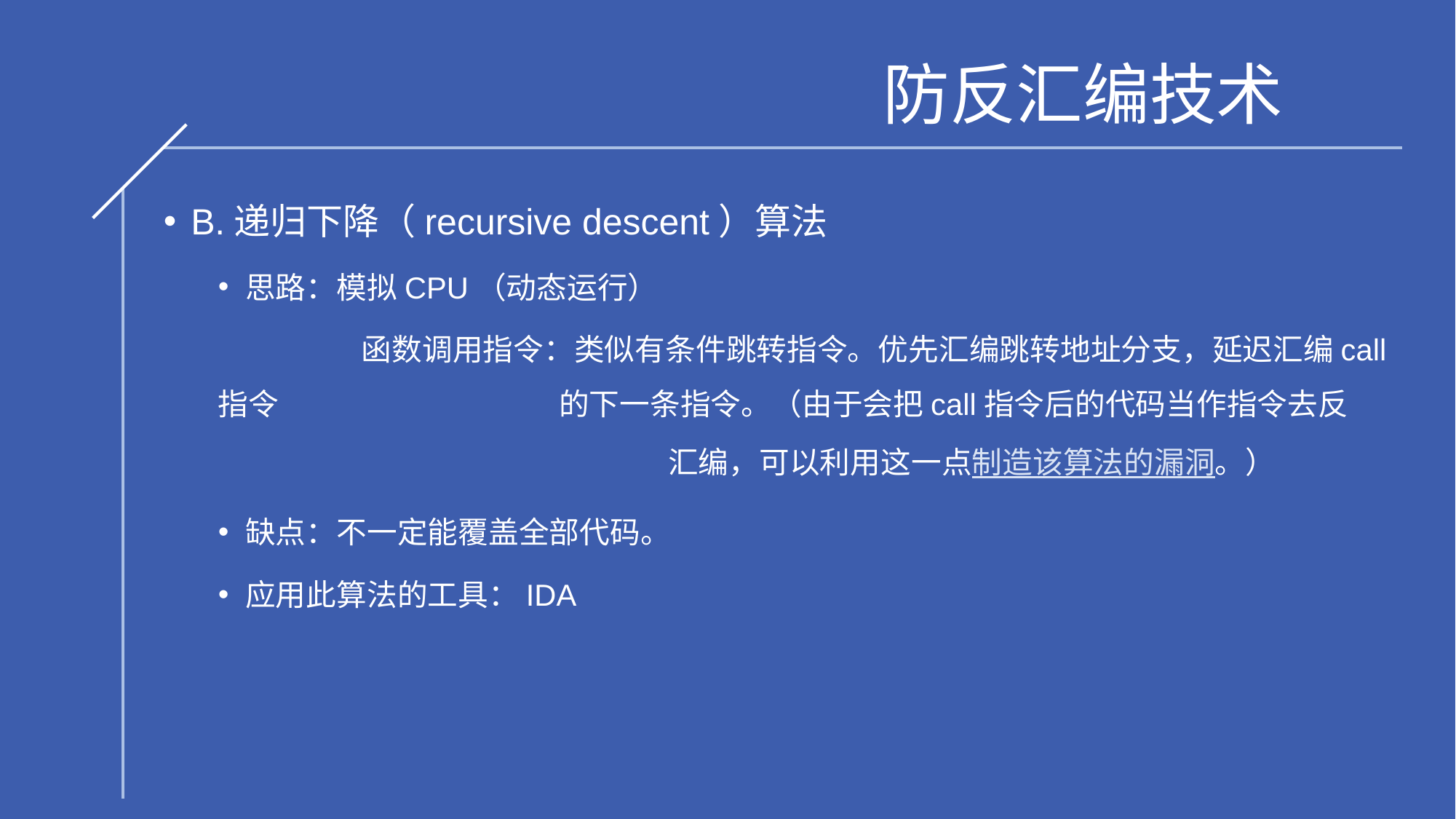

# 防反汇编技术
B.递归下降（recursive descent）算法
思路：模拟CPU（动态运行）
	    函数调用指令：类似有条件跳转指令。优先汇编跳转地址分支，延迟汇编call指令			  的下一条指令。（由于会把call指令后的代码当作指令去反				  汇编，可以利用这一点制造该算法的漏洞。）
缺点：不一定能覆盖全部代码。
应用此算法的工具：IDA